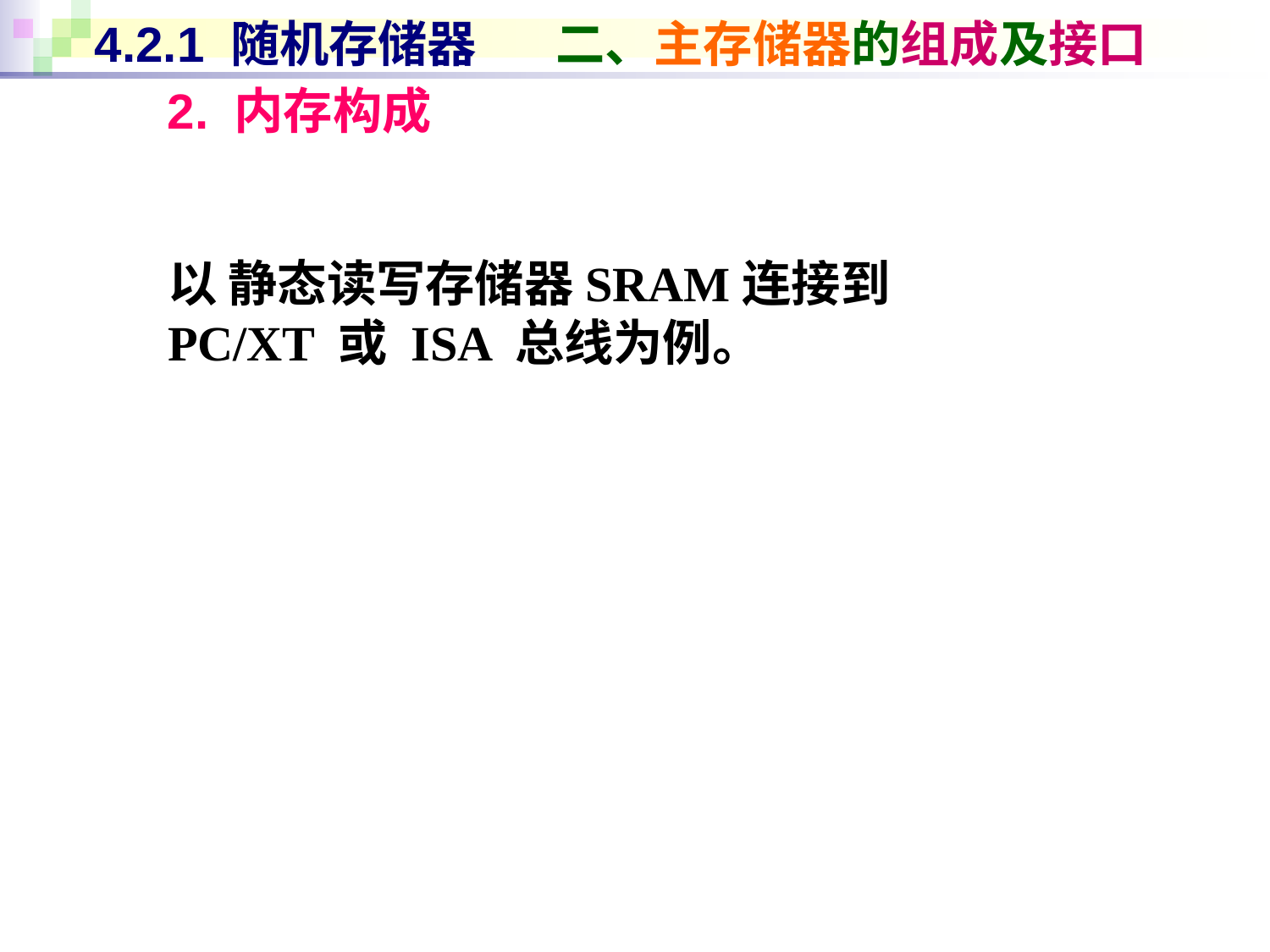

# 4.2.1 随机存储器       二、主存储器的组成及接口
2. 内存构成
以 静态读写存储器SRAM连接到
PC/XT 或 ISA 总线为例。
29